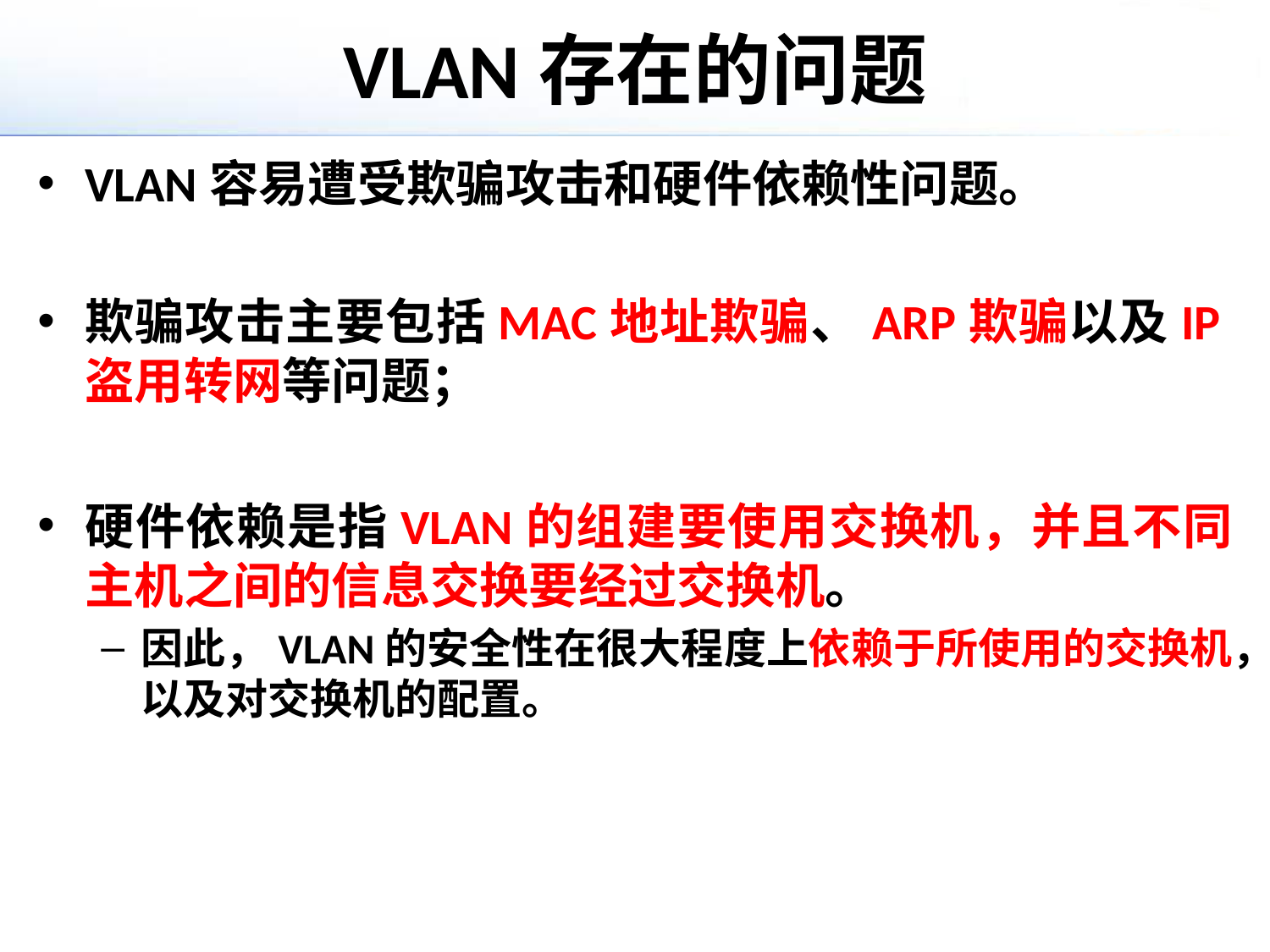

# VLAN存在的问题
VLAN容易遭受欺骗攻击和硬件依赖性问题。

欺骗攻击主要包括MAC地址欺骗、ARP欺骗以及IP盗用转网等问题；

硬件依赖是指VLAN的组建要使用交换机，并且不同主机之间的信息交换要经过交换机。
因此，VLAN的安全性在很大程度上依赖于所使用的交换机，以及对交换机的配置。